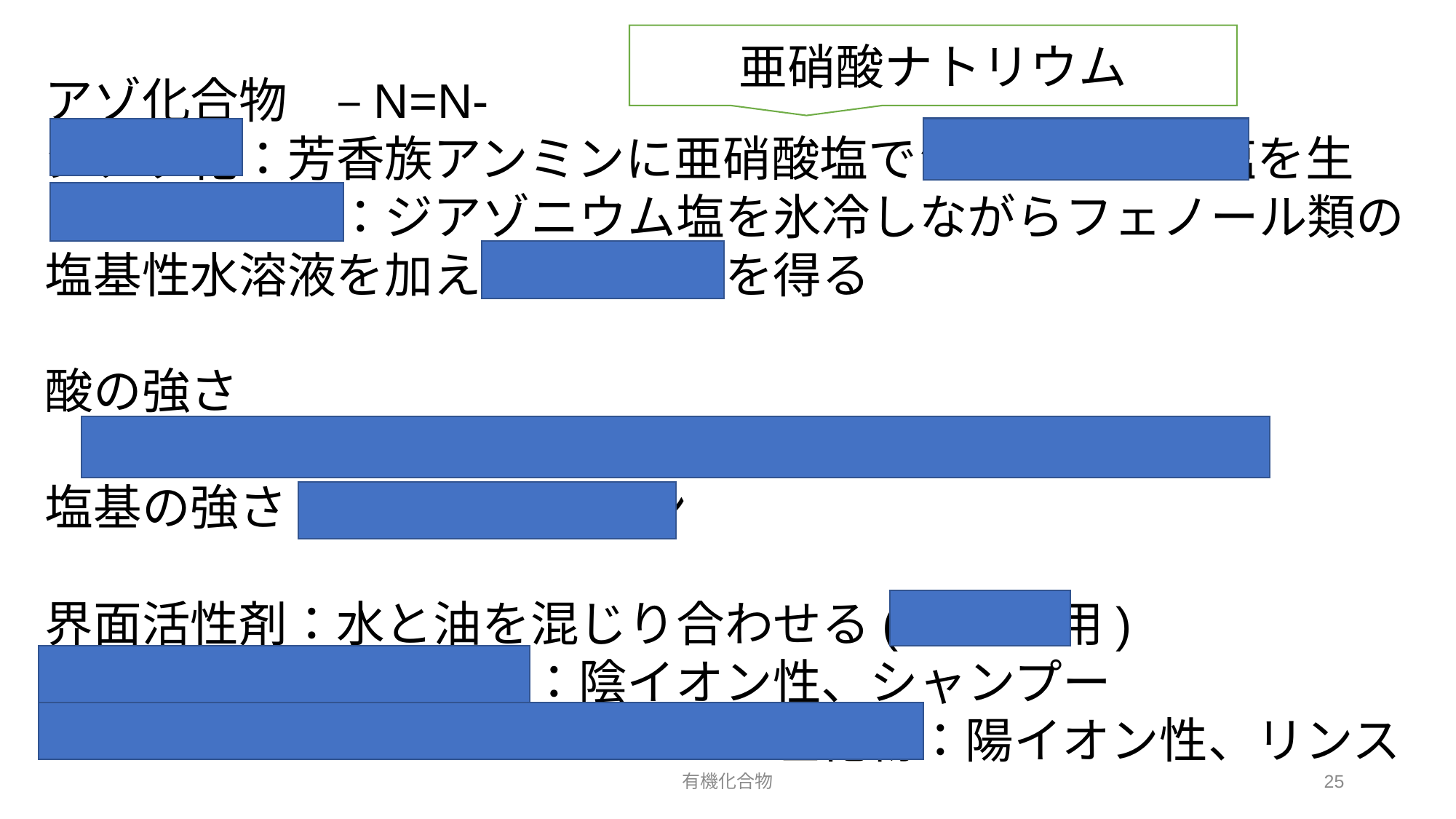

亜硝酸ナトリウム
アゾ化合物　–N=N-
ジアゾ化：芳香族アンミンに亜硝酸塩でジアゾニウム塩を生
カップリング：ジアゾニウム塩を氷冷しながらフェノール類の塩基性水溶液を加えアゾ化合物を得る

酸の強さ
　強酸、スルホン酸＞カルボン酸＞炭酸＞フェノール類
塩基の強さ　NaOH＞アミン

界面活性剤：水と油を混じり合わせる(乳化作用)
硫酸アルキナトリウム：陰イオン性、シャンプー
アルキルトリメチルアンモニウム塩化物：陽イオン性、リンス

有機化合物
25